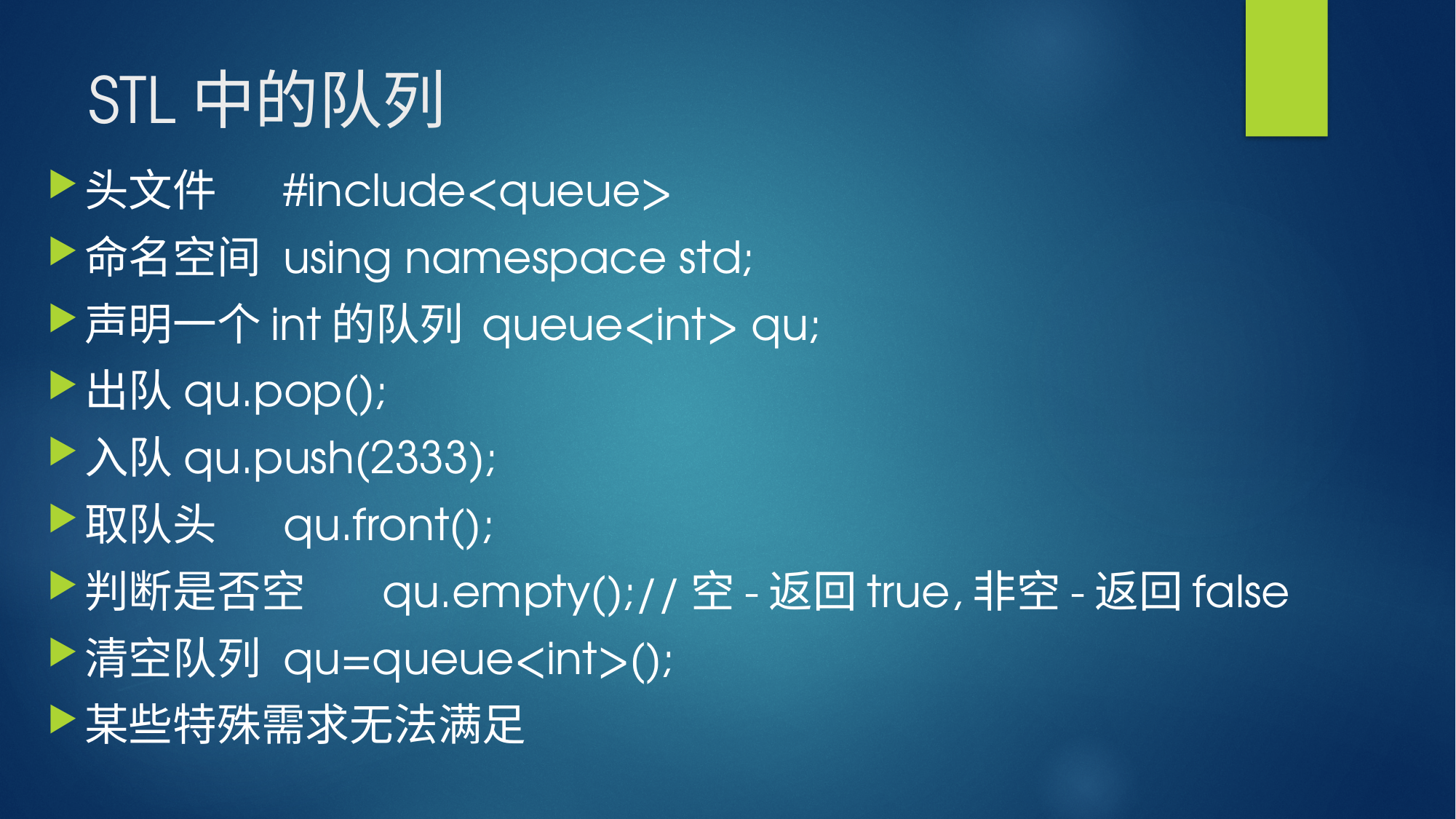

# STL中的队列
头文件						#include<queue>
命名空间					using namespace std;
声明一个int的队列		queue<int> qu;
出队							qu.pop();
入队							qu.push(2333);
取队头						qu.front();
判断是否空				qu.empty();//空-返回true,非空-返回false
清空队列					qu=queue<int>();
某些特殊需求无法满足